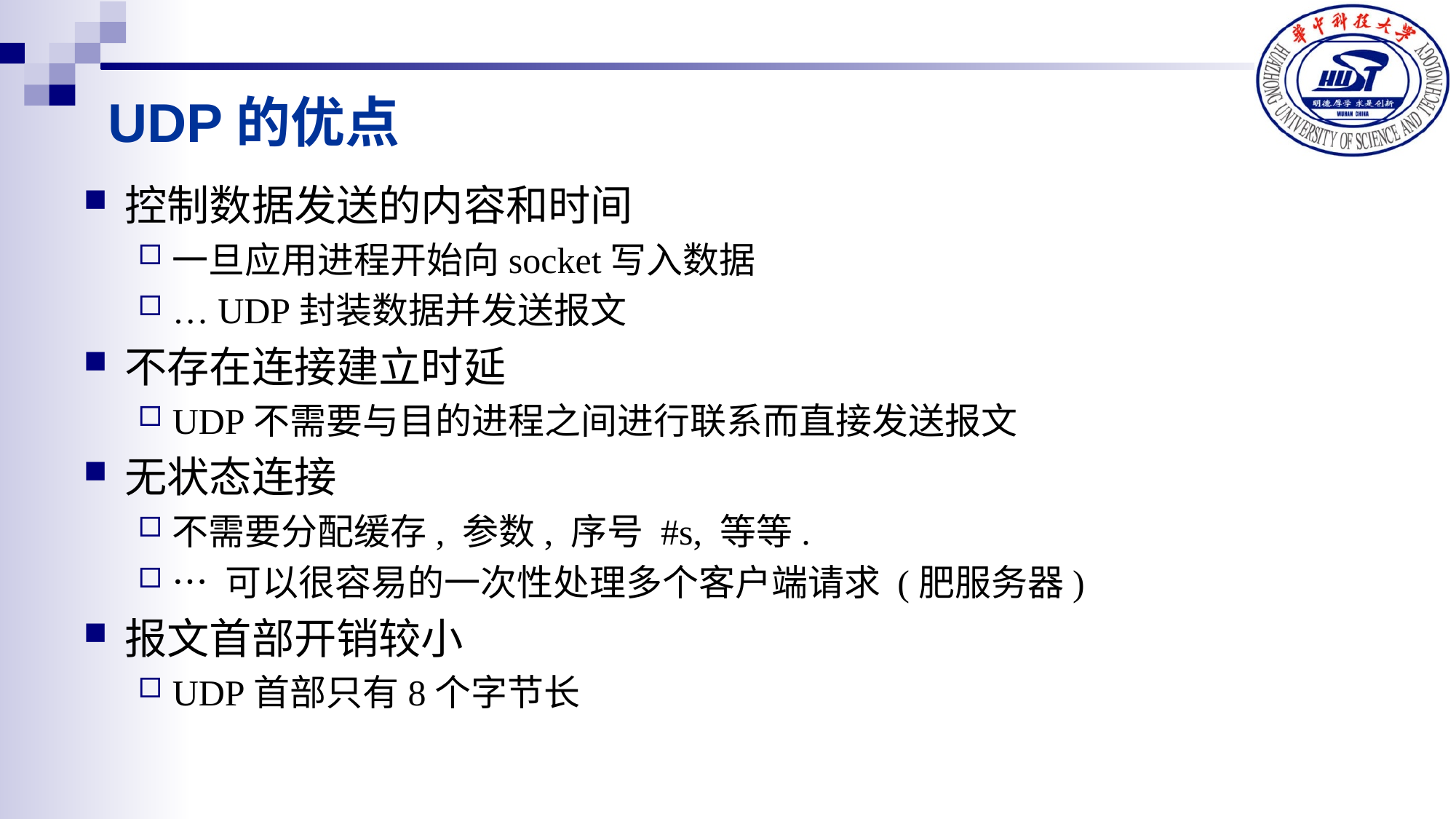

# UDP的优点
控制数据发送的内容和时间
一旦应用进程开始向socket写入数据
… UDP封装数据并发送报文
不存在连接建立时延
UDP不需要与目的进程之间进行联系而直接发送报文
无状态连接
不需要分配缓存, 参数, 序号 #s, 等等.
… 可以很容易的一次性处理多个客户端请求 (肥服务器)
报文首部开销较小
UDP首部只有8个字节长

30